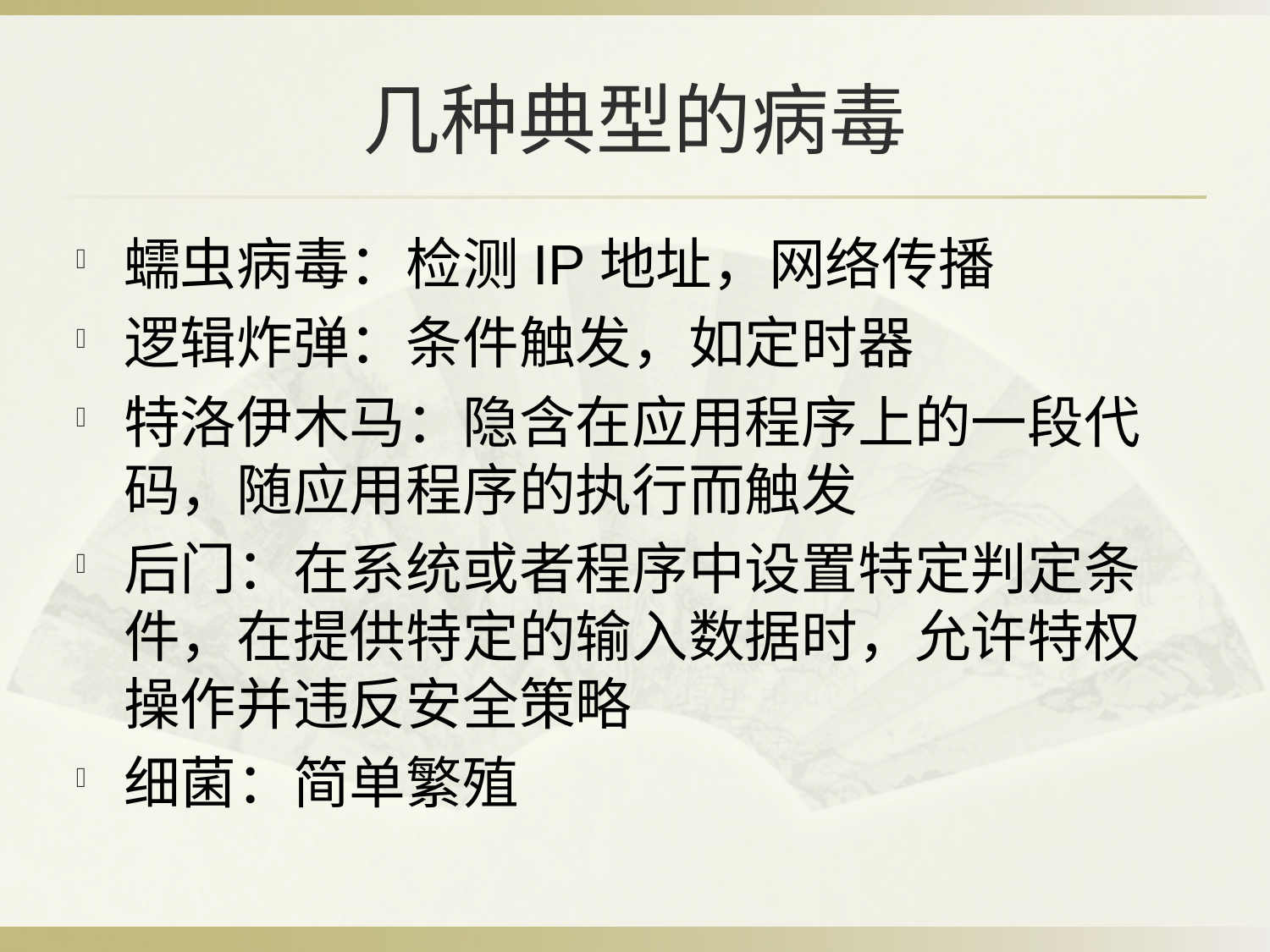

# 几种典型的病毒
蠕虫病毒：检测IP地址，网络传播
逻辑炸弹：条件触发，如定时器
特洛伊木马：隐含在应用程序上的一段代码，随应用程序的执行而触发
后门：在系统或者程序中设置特定判定条件，在提供特定的输入数据时，允许特权操作并违反安全策略
细菌：简单繁殖